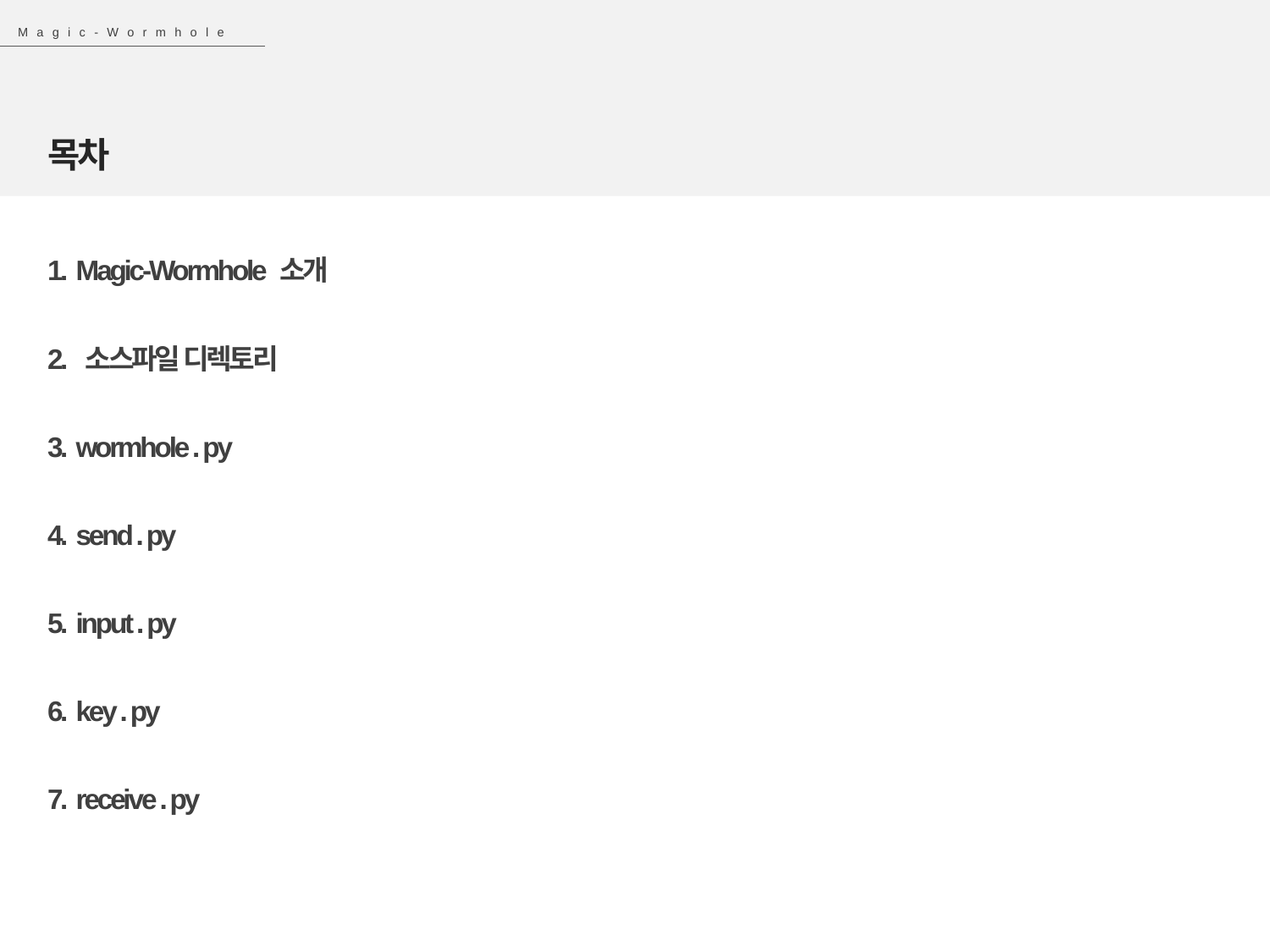

Magic-Wormhole
목차
1.  Magic-Wormhole 소개

2.  소스파일 디렉토리

3.  wormhole . py

4.  send . py

5.  input . py

6.  key . py

7.  receive . py